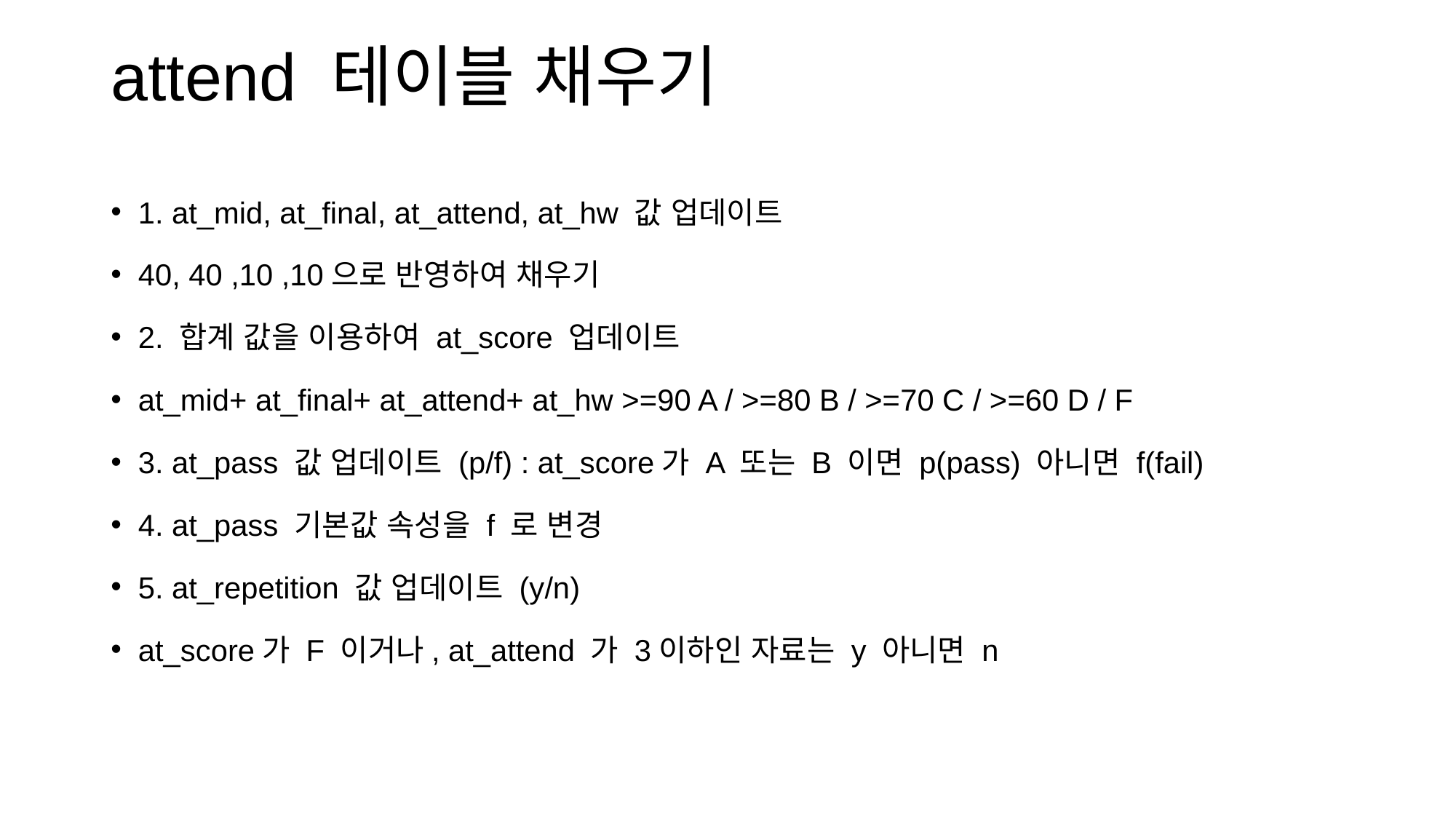

# attend 테이블 채우기
1. at_mid, at_final, at_attend, at_hw 값 업데이트
40, 40 ,10 ,10으로 반영하여 채우기
2. 합계 값을 이용하여 at_score 업데이트
at_mid+ at_final+ at_attend+ at_hw >=90 A / >=80 B / >=70 C / >=60 D / F
3. at_pass 값 업데이트 (p/f) : at_score가 A 또는 B 이면 p(pass) 아니면 f(fail)
4. at_pass 기본값 속성을 f 로 변경
5. at_repetition 값 업데이트 (y/n)
at_score가 F 이거나, at_attend 가 3이하인 자료는 y 아니면 n